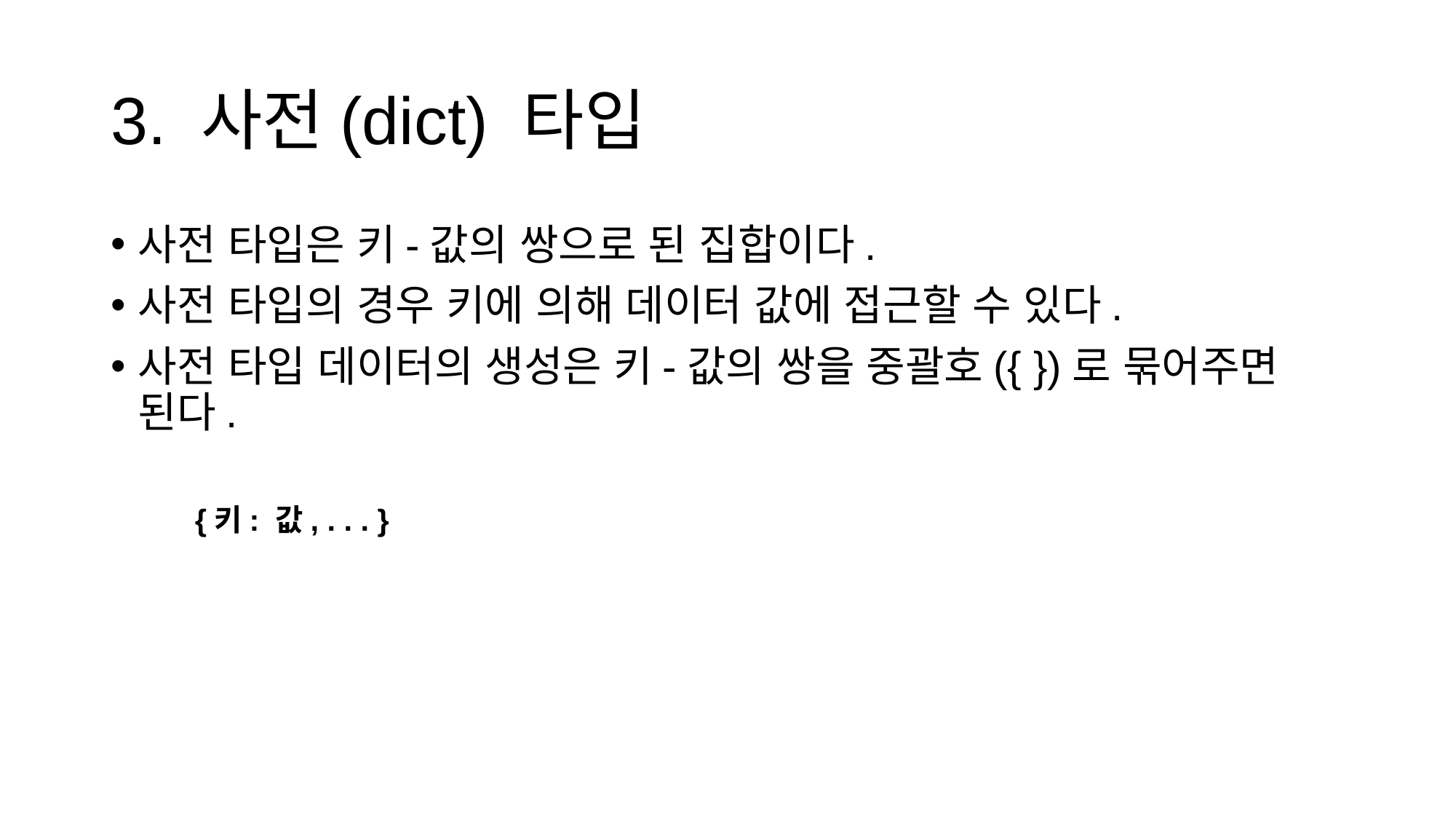

# 3. 사전(dict) 타입
사전 타입은 키-값의 쌍으로 된 집합이다.
사전 타입의 경우 키에 의해 데이터 값에 접근할 수 있다.
사전 타입 데이터의 생성은 키-값의 쌍을 중괄호({ })로 묶어주면 된다.

{키: 값, . . . }